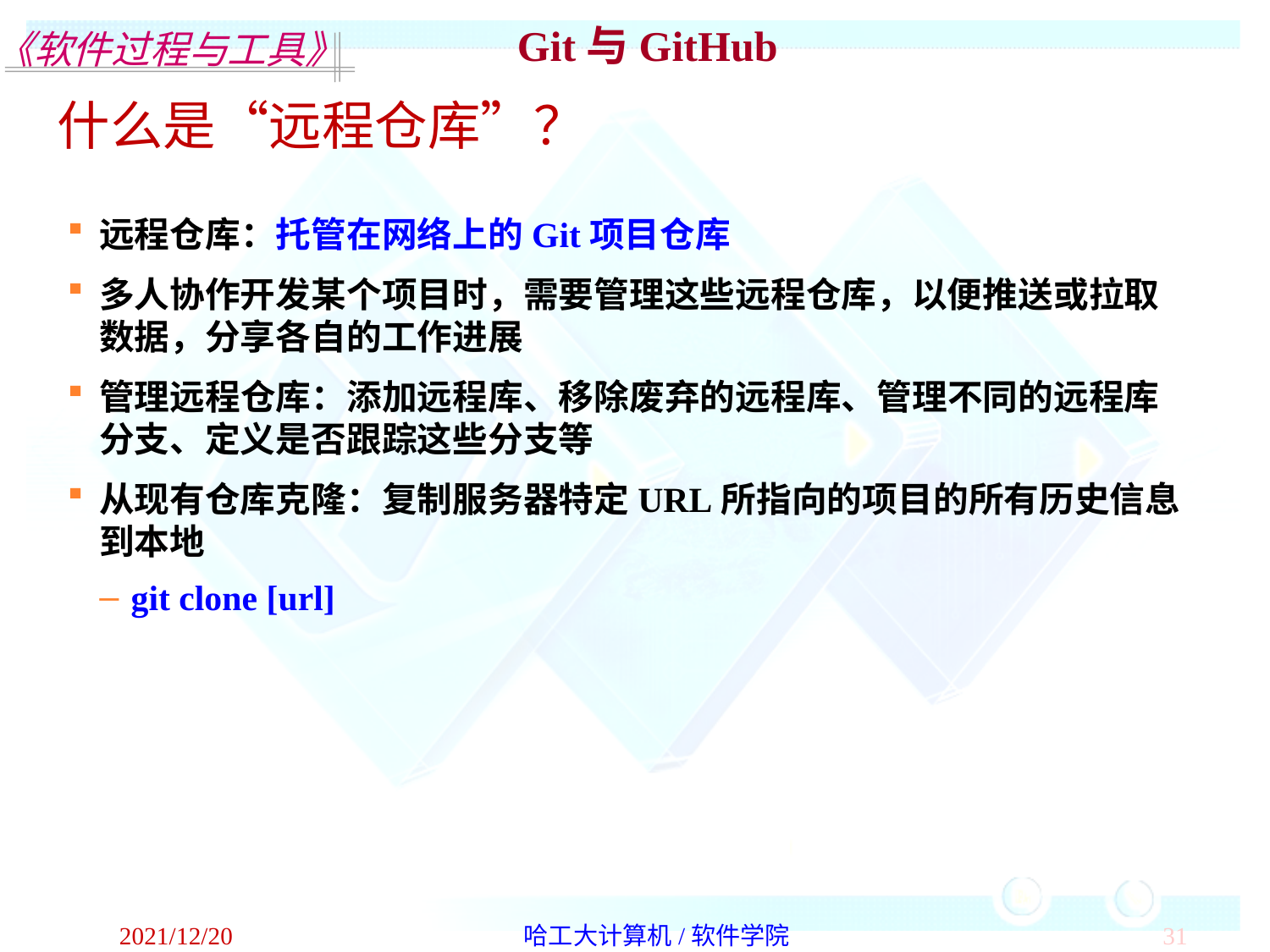

Git与GitHub
什么是“远程仓库”？
远程仓库：托管在网络上的Git项目仓库
多人协作开发某个项目时，需要管理这些远程仓库，以便推送或拉取数据，分享各自的工作进展
管理远程仓库：添加远程库、移除废弃的远程库、管理不同的远程库分支、定义是否跟踪这些分支等
从现有仓库克隆：复制服务器特定URL所指向的项目的所有历史信息到本地
git clone [url]